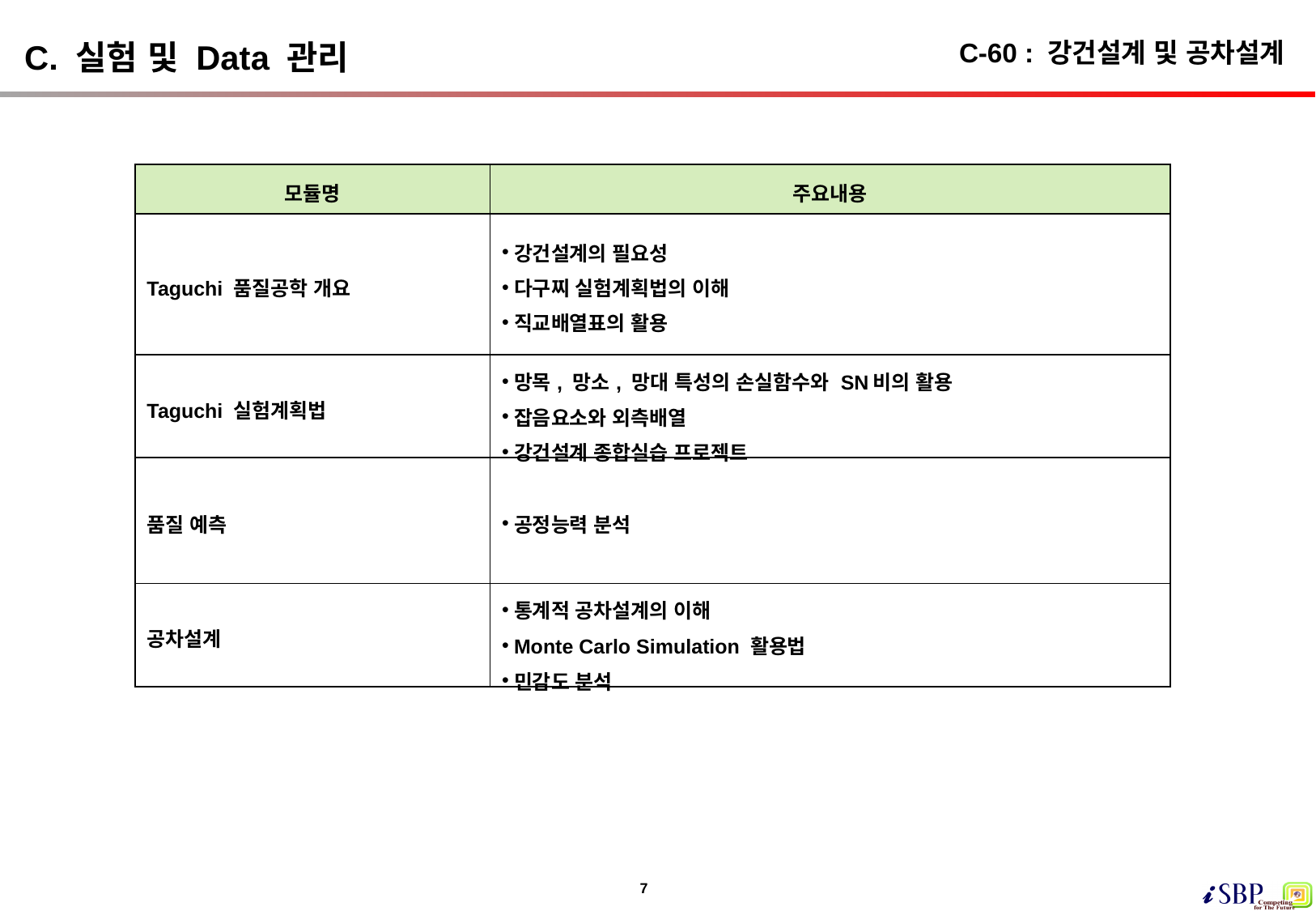

# C-60 : 강건설계 및 공차설계
C. 실험 및 Data 관리
| 모듈명 | 주요내용 |
| --- | --- |
| Taguchi 품질공학 개요 | 강건설계의 필요성 다구찌 실험계획법의 이해 직교배열표의 활용 |
| Taguchi 실험계획법 | 망목, 망소, 망대 특성의 손실함수와 SN비의 활용 잡음요소와 외측배열 강건설계 종합실습 프로젝트 |
| 품질 예측 | 공정능력 분석 |
| 공차설계 | 통계적 공차설계의 이해 Monte Carlo Simulation 활용법 민감도 분석 |
7